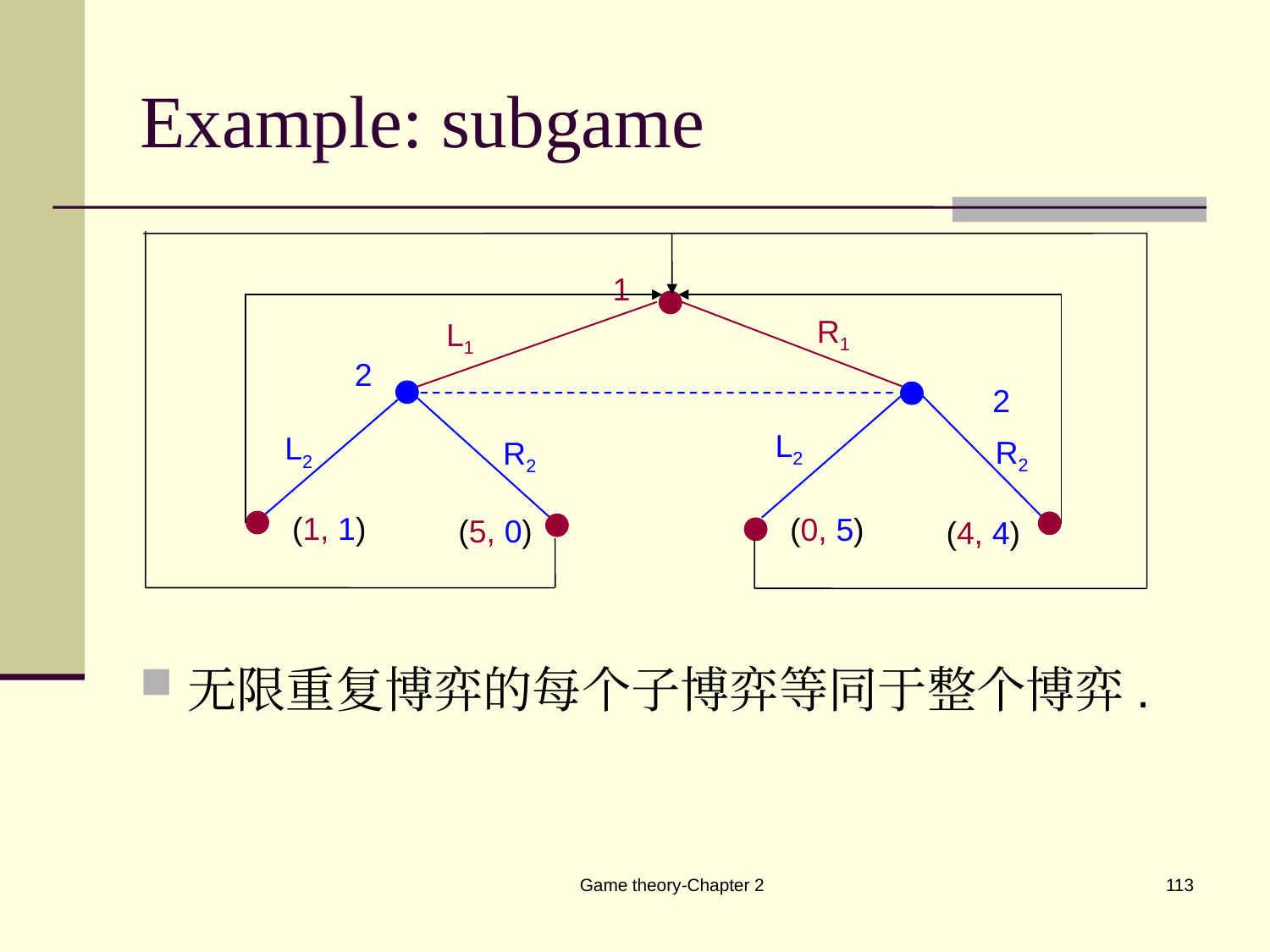

# Example: subgame

1

R1
L1
2
2

L2
L2
R2
R2
(1, 1)
(0, 5)
(5, 0)
(4, 4)

无限重复博弈的每个子博弈等同于整个博弈.

Game theory-Chapter 2
113